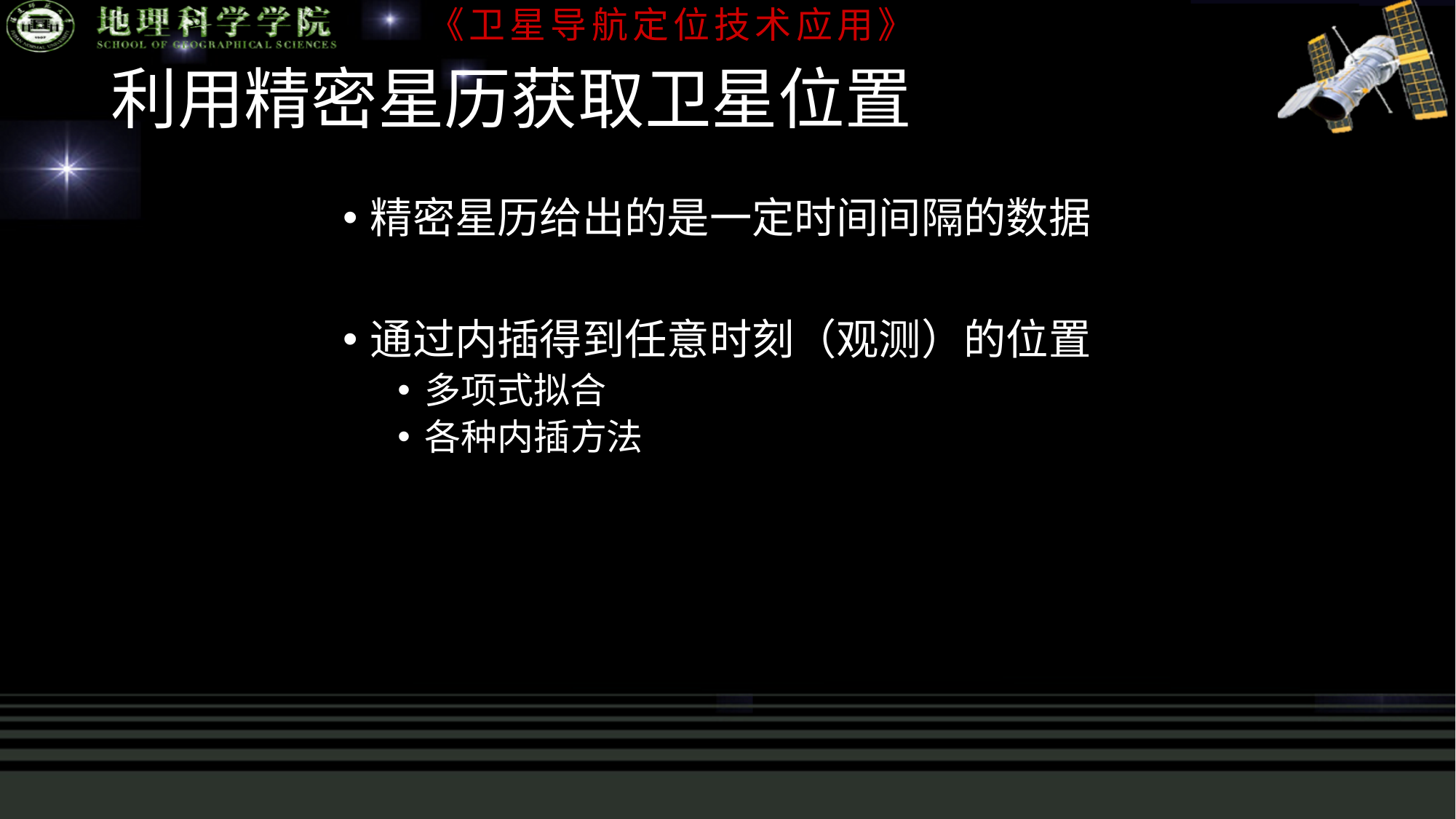

# 利用精密星历获取卫星位置
精密星历给出的是一定时间间隔的数据

通过内插得到任意时刻（观测）的位置
多项式拟合
各种内插方法